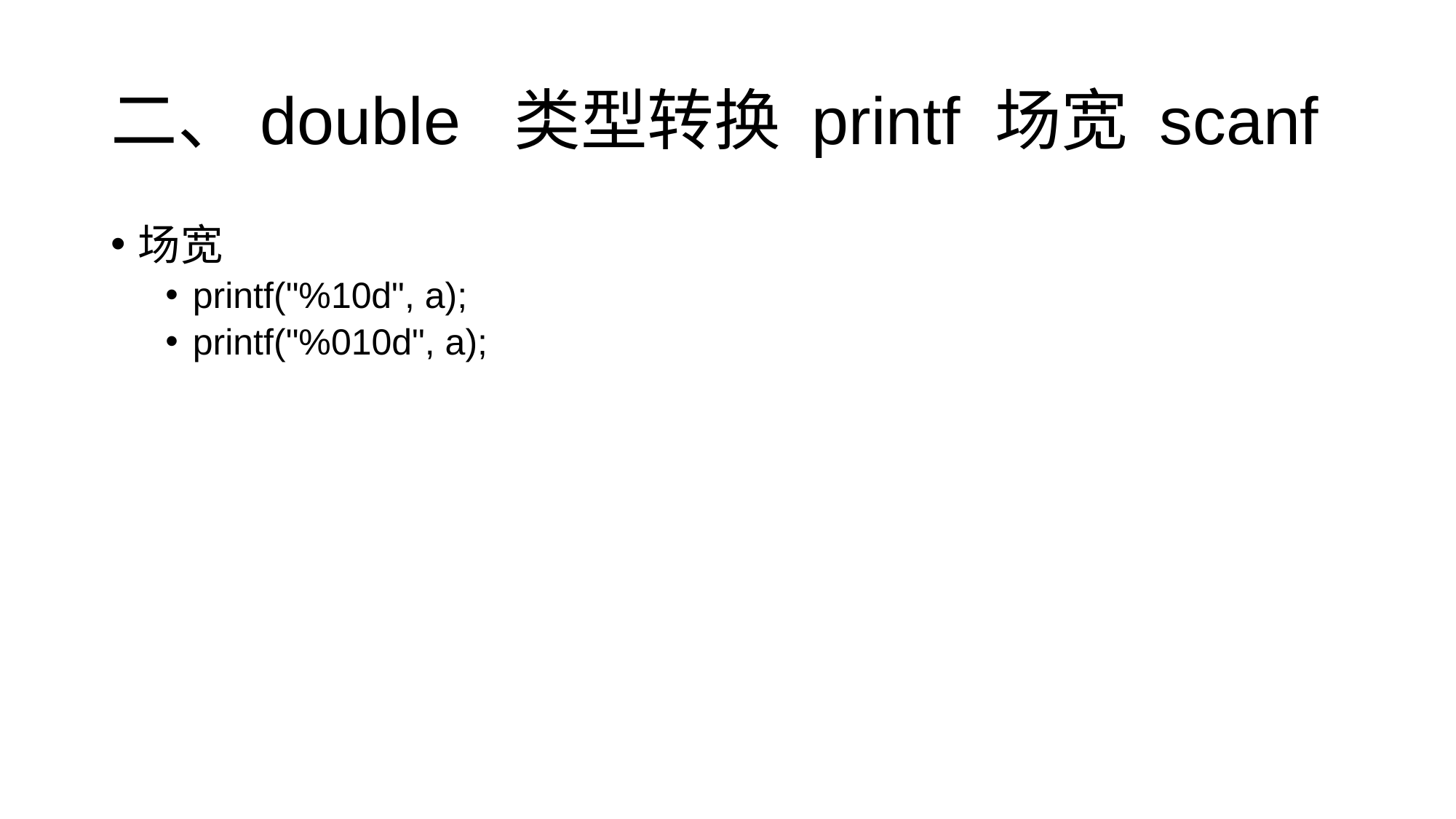

# 二、double  类型转换 printf 场宽 scanf
场宽
printf("%10d", a);
printf("%010d", a);